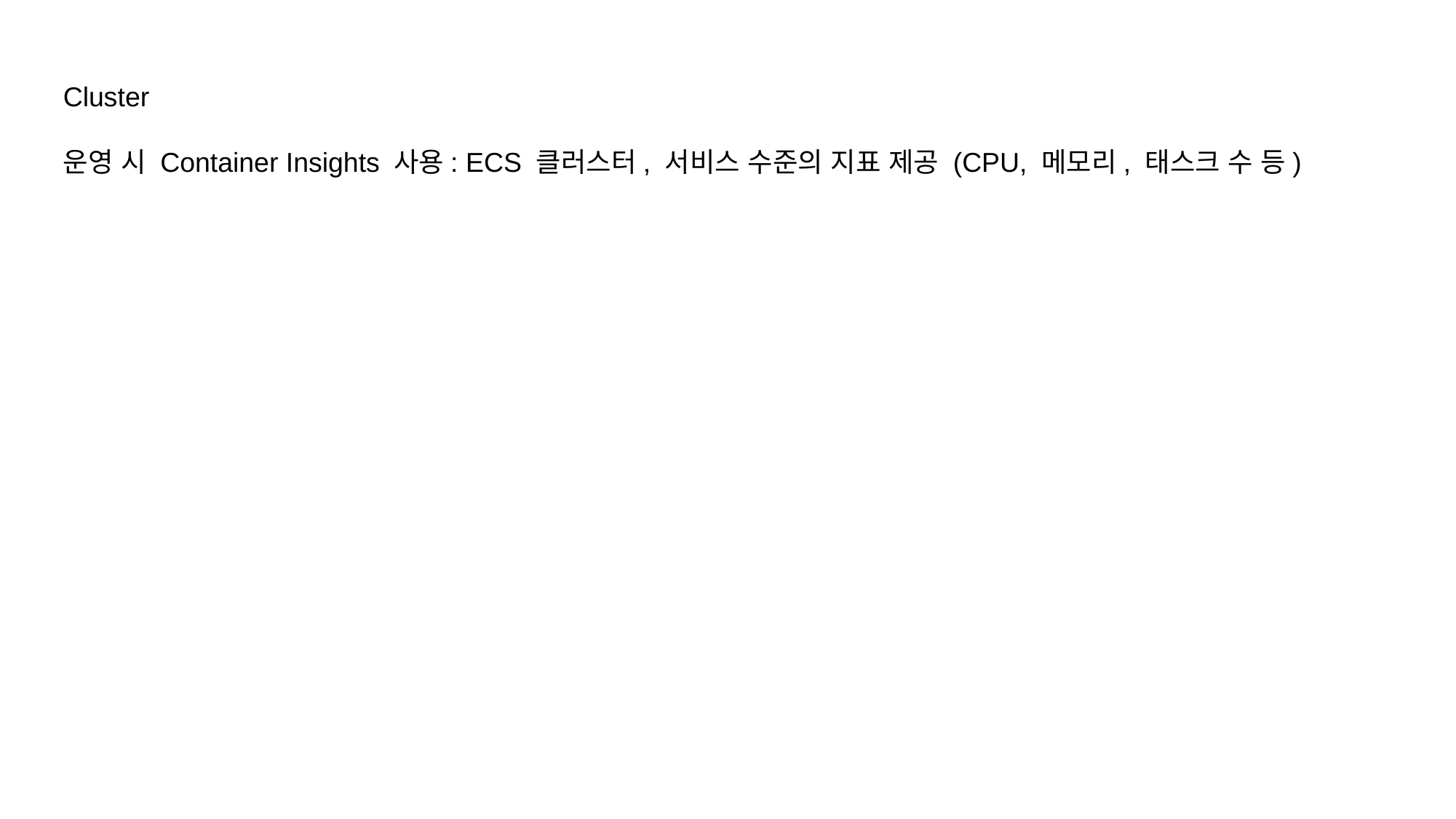

Cluster

운영 시 Container Insights 사용: ECS 클러스터, 서비스 수준의 지표 제공 (CPU, 메모리, 태스크 수 등)